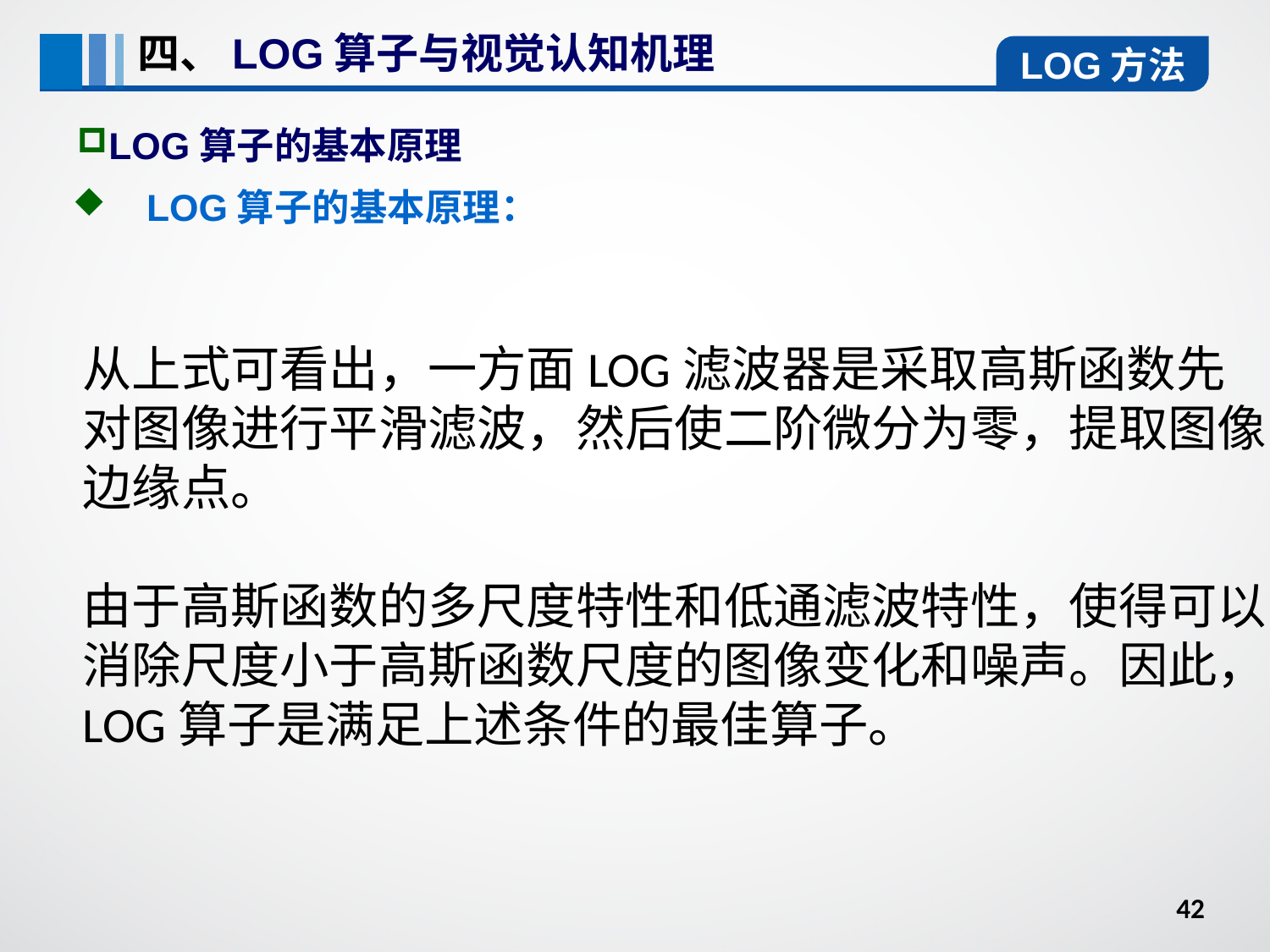

四、LOG算子与视觉认知机理
LOG方法
LOG算子的基本原理
LOG算子的基本原理：

从上式可看出，一方面LOG滤波器是采取高斯函数先对图像进行平滑滤波，然后使二阶微分为零，提取图像边缘点。

由于高斯函数的多尺度特性和低通滤波特性，使得可以消除尺度小于高斯函数尺度的图像变化和噪声。因此，LOG算子是满足上述条件的最佳算子。

42